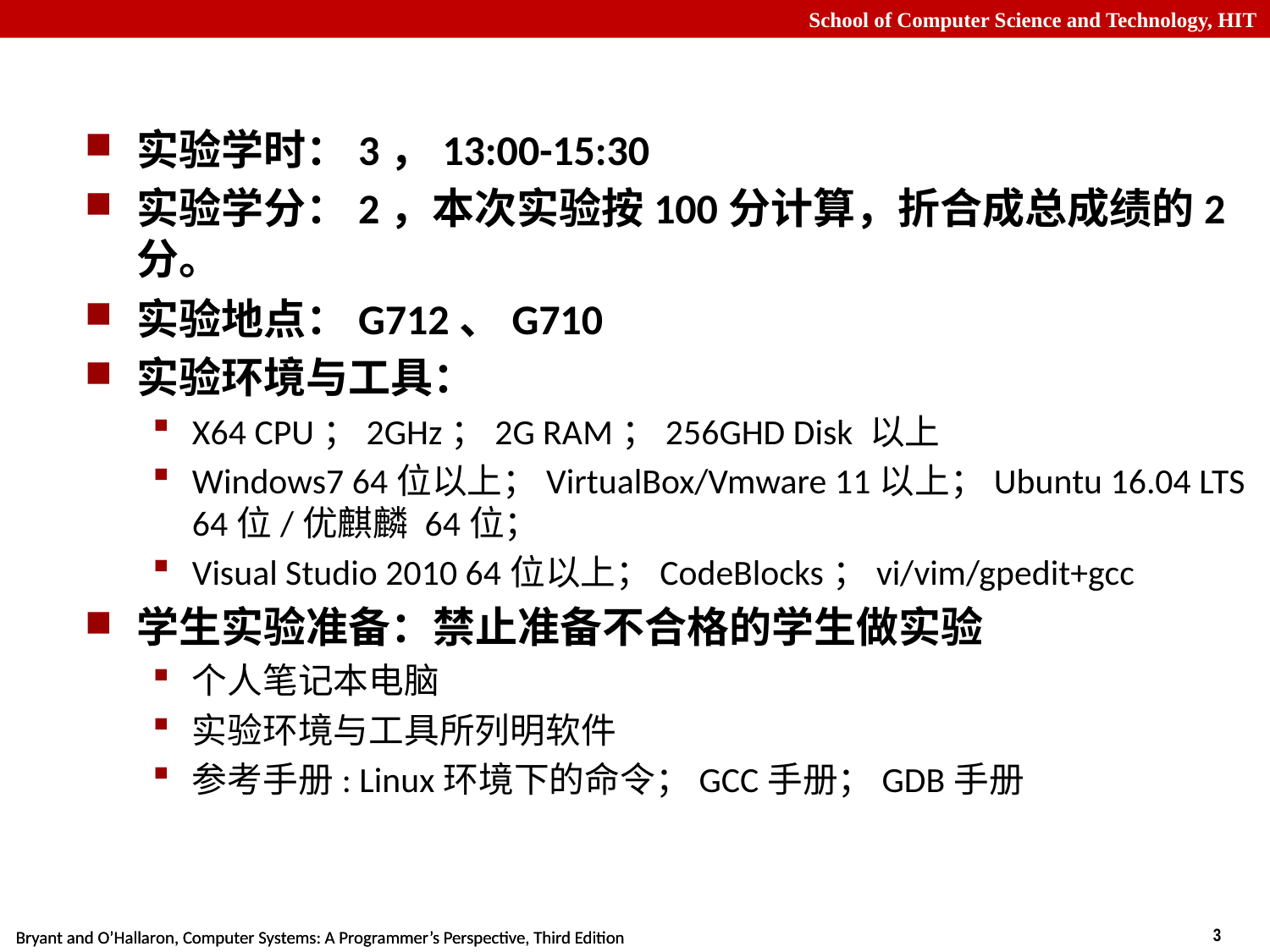

实验学时：3，13:00-15:30
实验学分：2，本次实验按100分计算，折合成总成绩的2分。
实验地点：G712、G710
实验环境与工具：
X64 CPU；2GHz；2G RAM；256GHD Disk 以上
Windows7 64位以上；VirtualBox/Vmware 11以上；Ubuntu 16.04 LTS 64位/优麒麟 64位；
Visual Studio 2010 64位以上；CodeBlocks；vi/vim/gpedit+gcc
学生实验准备：禁止准备不合格的学生做实验
个人笔记本电脑
实验环境与工具所列明软件
参考手册: Linux环境下的命令；GCC手册；GDB手册